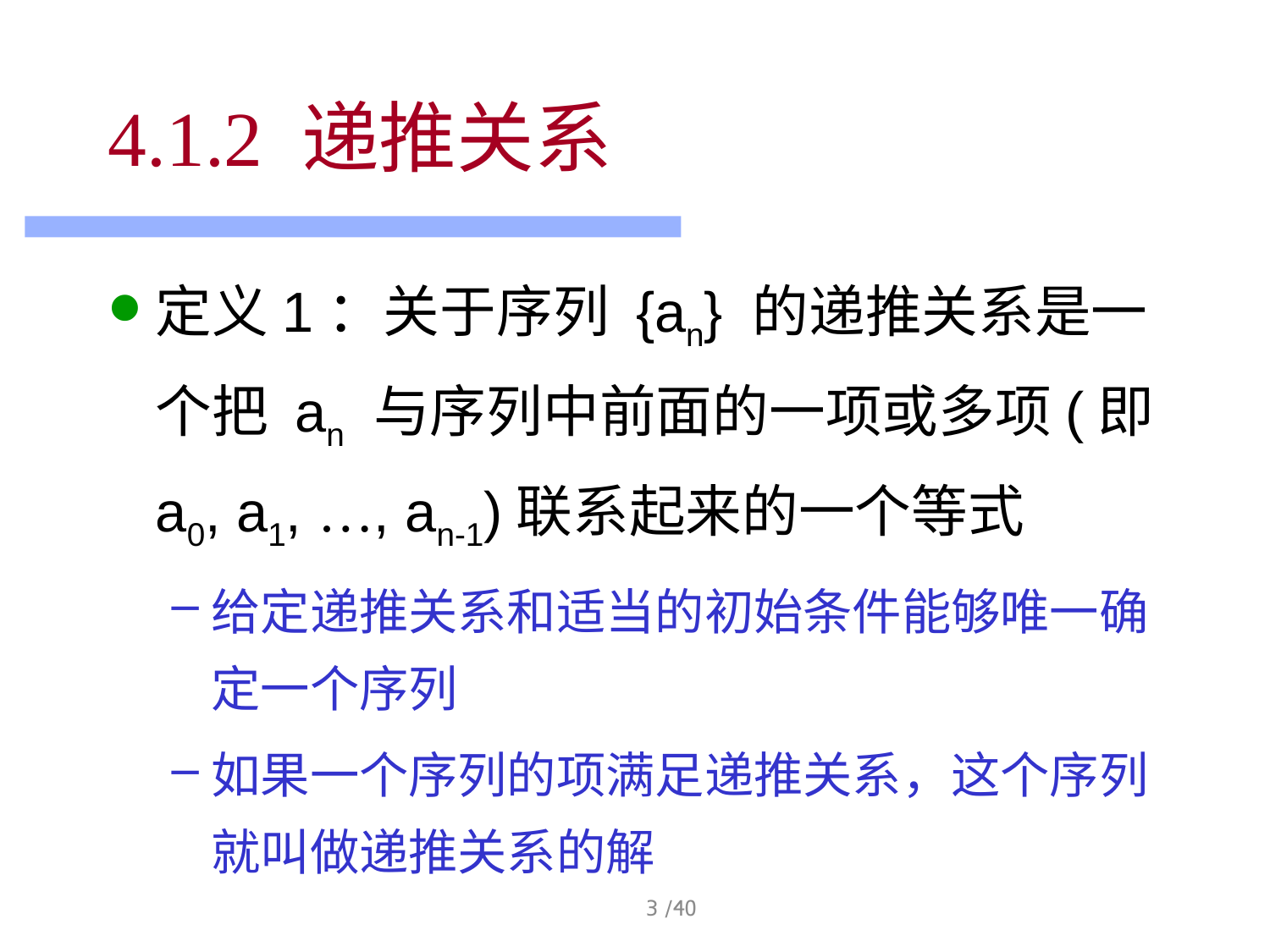

# 4.1.2 递推关系
定义1：关于序列 {an} 的递推关系是一个把 an 与序列中前面的一项或多项(即 a0, a1, …, an-1)联系起来的一个等式
给定递推关系和适当的初始条件能够唯一确定一个序列
如果一个序列的项满足递推关系，这个序列就叫做递推关系的解
3
/40